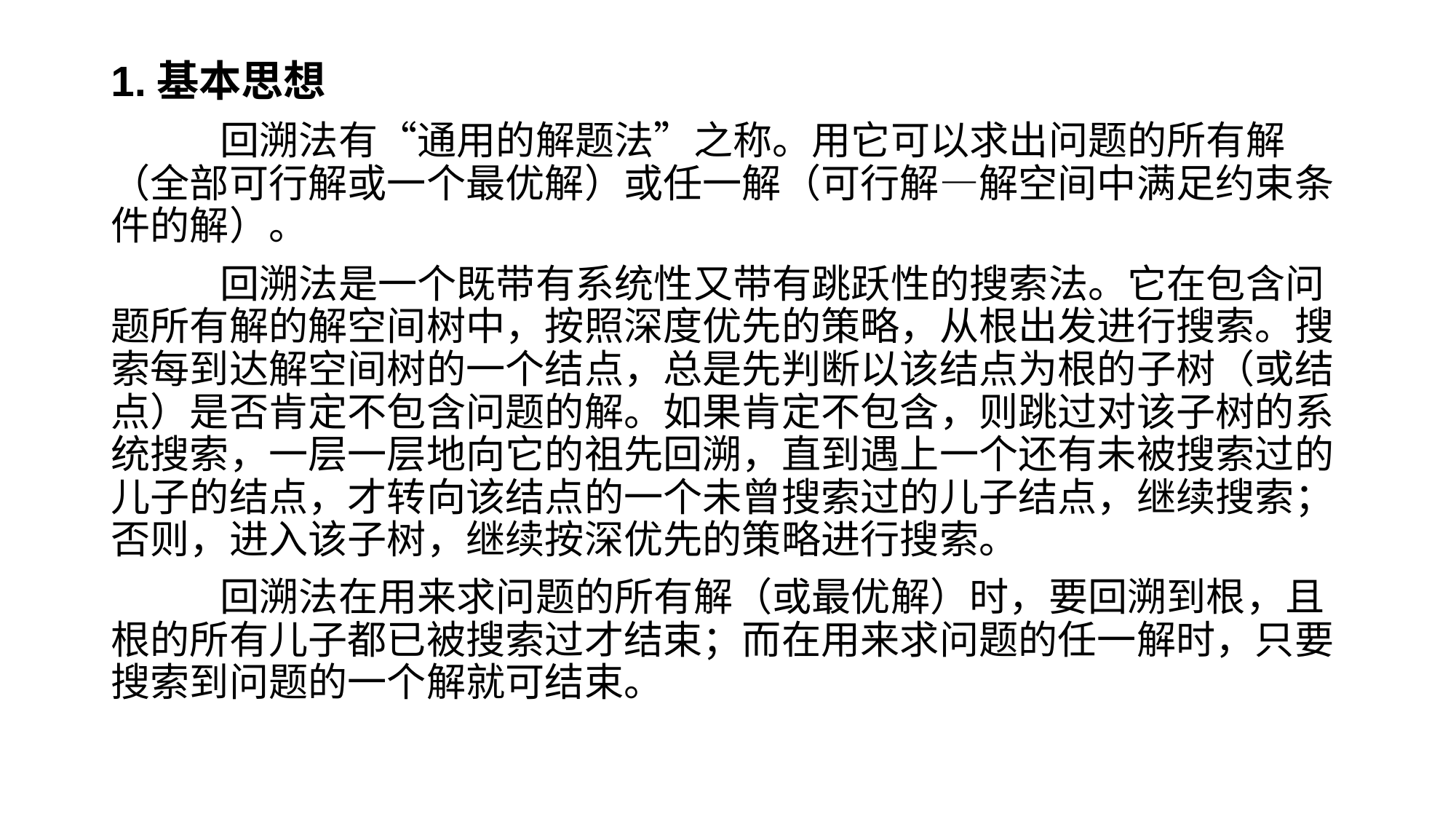

1.基本思想
	回溯法有“通用的解题法”之称。用它可以求出问题的所有解（全部可行解或一个最优解）或任一解（可行解—解空间中满足约束条件的解）。
	回溯法是一个既带有系统性又带有跳跃性的搜索法。它在包含问题所有解的解空间树中，按照深度优先的策略，从根出发进行搜索。搜索每到达解空间树的一个结点，总是先判断以该结点为根的子树（或结点）是否肯定不包含问题的解。如果肯定不包含，则跳过对该子树的系统搜索，一层一层地向它的祖先回溯，直到遇上一个还有未被搜索过的儿子的结点，才转向该结点的一个未曾搜索过的儿子结点，继续搜索；否则，进入该子树，继续按深优先的策略进行搜索。
	回溯法在用来求问题的所有解（或最优解）时，要回溯到根，且根的所有儿子都已被搜索过才结束；而在用来求问题的任一解时，只要搜索到问题的一个解就可结束。